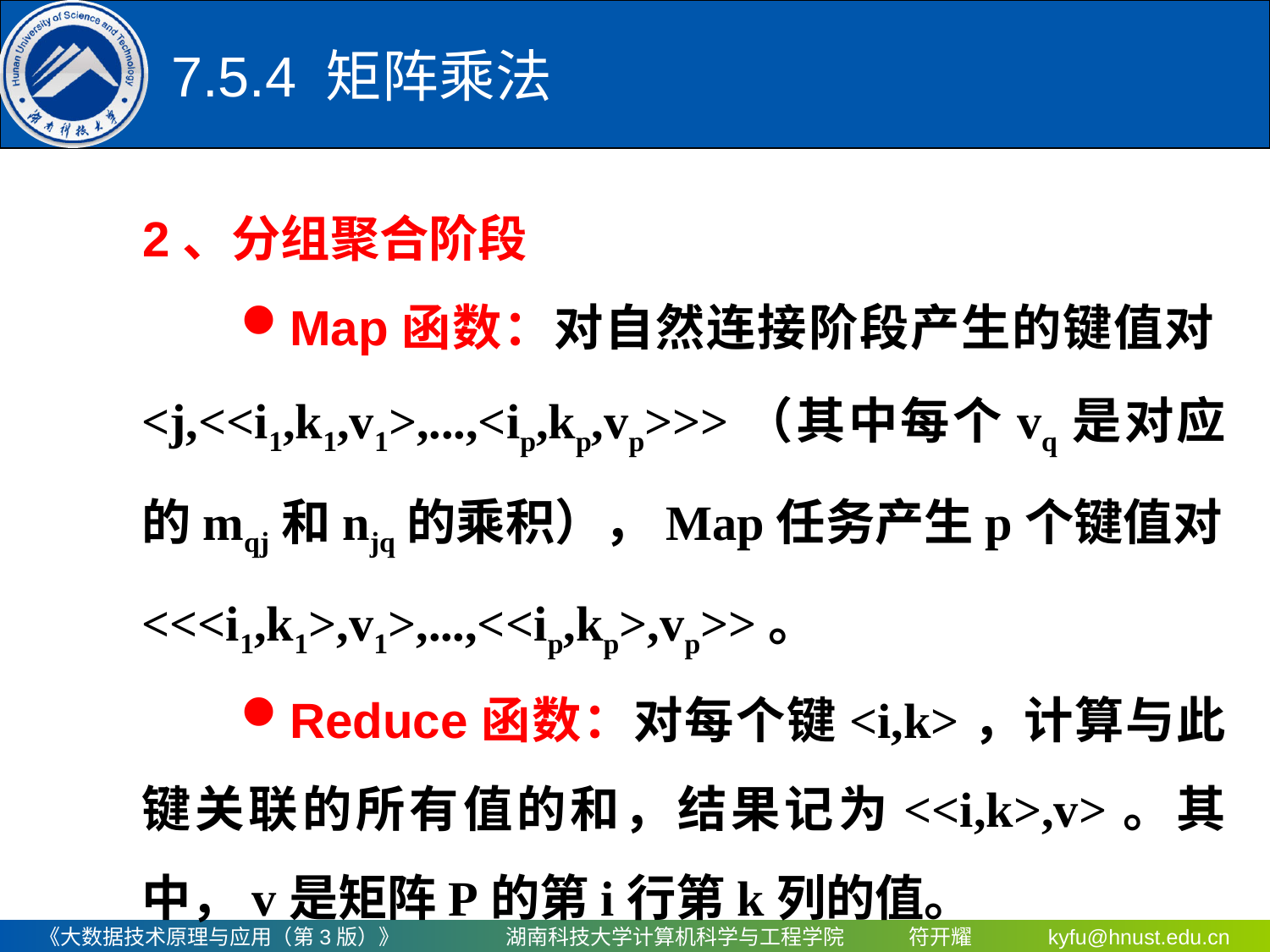

7.5.4 矩阵乘法
        2、分组聚合阶段
Map函数：对自然连接阶段产生的键值对<j,<<i1,k1,v1>,...,<ip,kp,vp>>>（其中每个vq是对应的mqj和njq的乘积），Map任务产生p个键值对<<<i1,k1>,v1>,...,<<ip,kp>,vp>>。
Reduce函数：对每个键<i,k>，计算与此键关联的所有值的和，结果记为<<i,k>,v>。其中，v是矩阵P的第i行第k列的值。